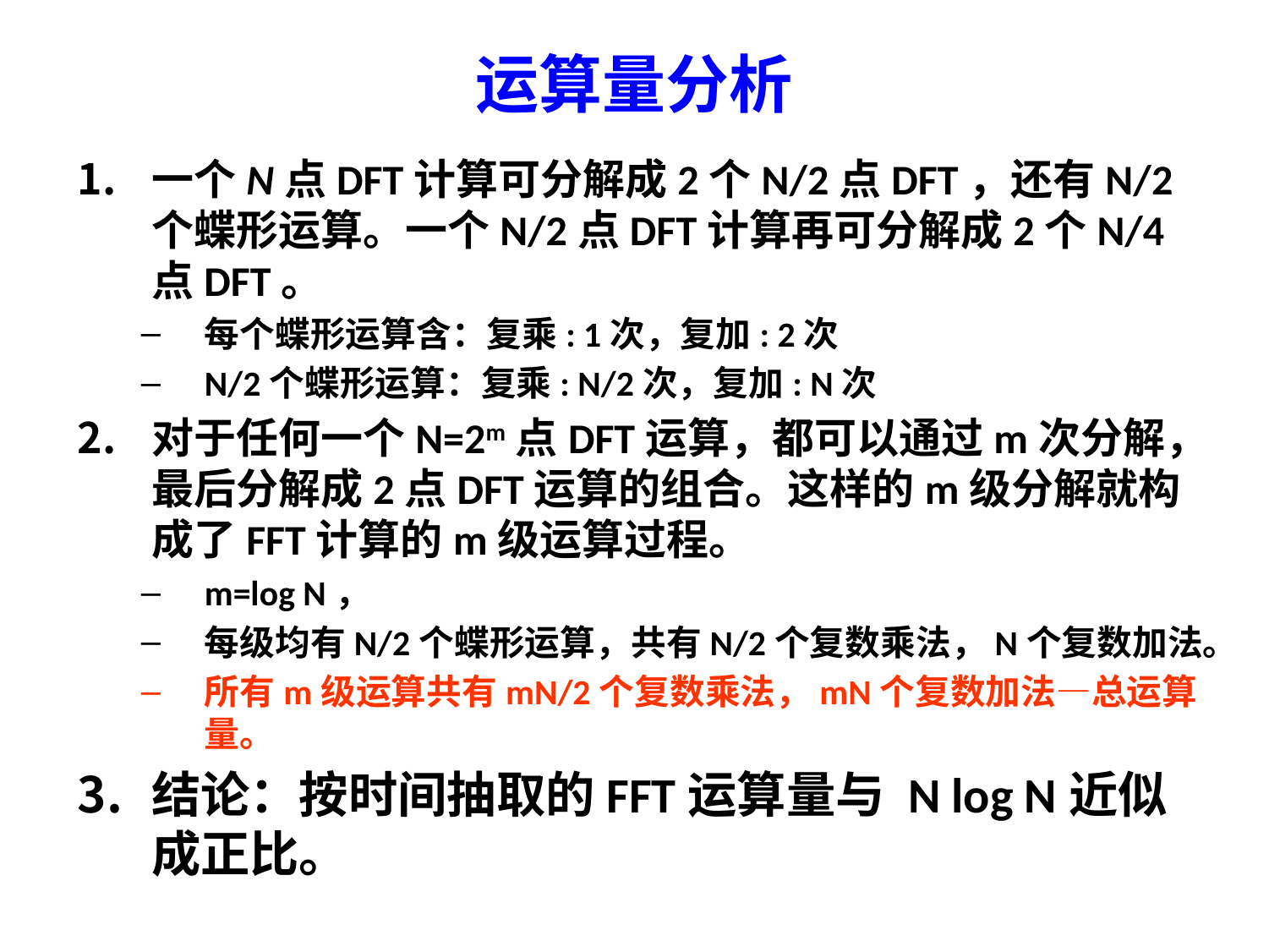

# 运算量分析
一个N点DFT计算可分解成2个N/2点DFT，还有N/2个蝶形运算。一个N/2点DFT计算再可分解成2个N/4点DFT。
每个蝶形运算含：复乘: 1次，复加: 2次
N/2个蝶形运算：复乘: N/2次，复加: N次
对于任何一个N=2m点DFT运算，都可以通过m次分解，最后分解成2点DFT运算的组合。这样的m级分解就构成了FFT计算的m级运算过程。
m=log N，
每级均有N/2个蝶形运算，共有N/2个复数乘法，N个复数加法。
所有m级运算共有mN/2个复数乘法，mN个复数加法—总运算量。
结论：按时间抽取的FFT运算量与 N log N近似成正比。